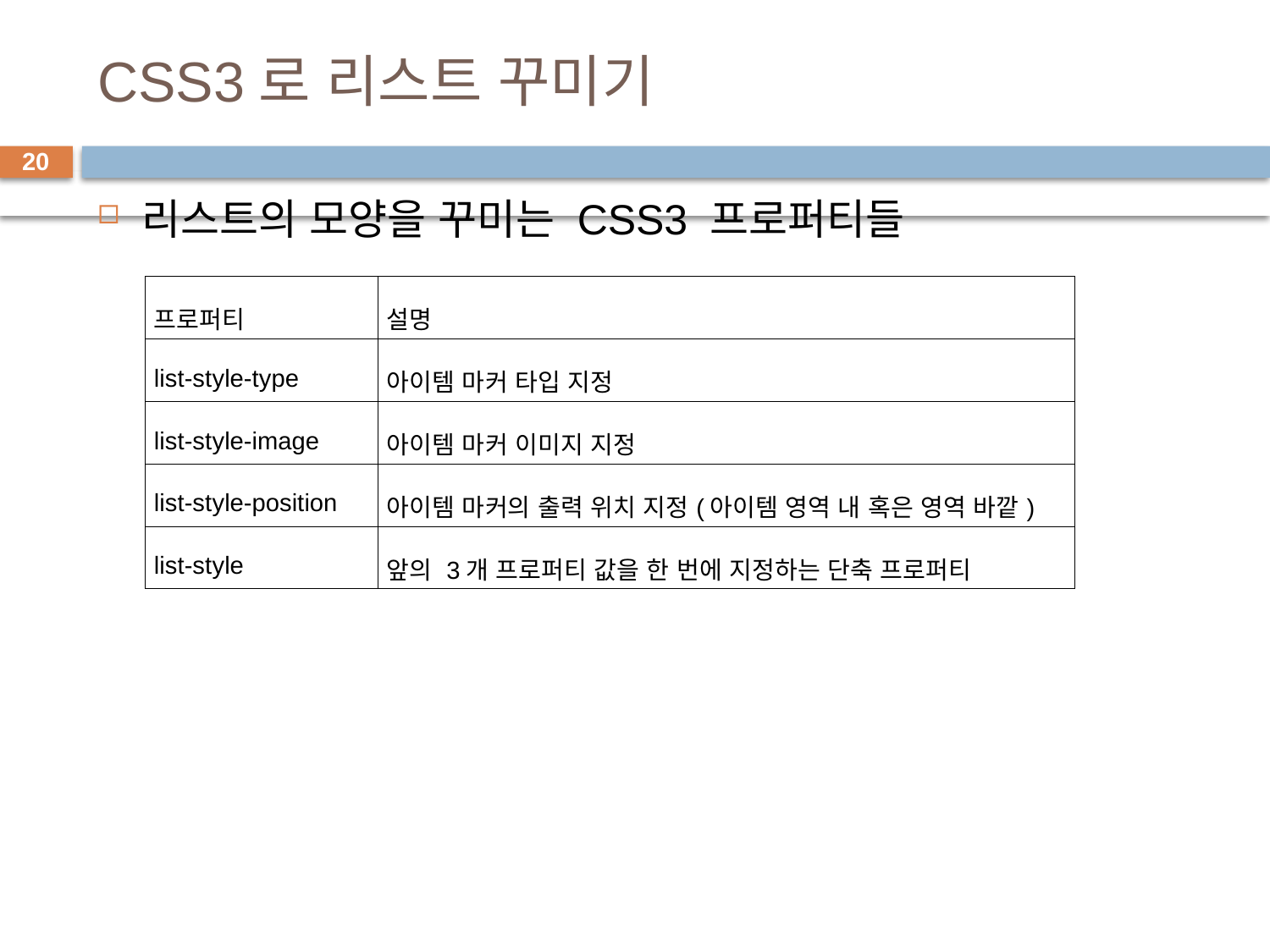

# CSS3로 리스트 꾸미기
20
리스트의 모양을 꾸미는 CSS3 프로퍼티들
| 프로퍼티 | 설명 |
| --- | --- |
| list-style-type | 아이템 마커 타입 지정 |
| list-style-image | 아이템 마커 이미지 지정 |
| list-style-position | 아이템 마커의 출력 위치 지정(아이템 영역 내 혹은 영역 바깥) |
| list-style | 앞의 3개 프로퍼티 값을 한 번에 지정하는 단축 프로퍼티 |